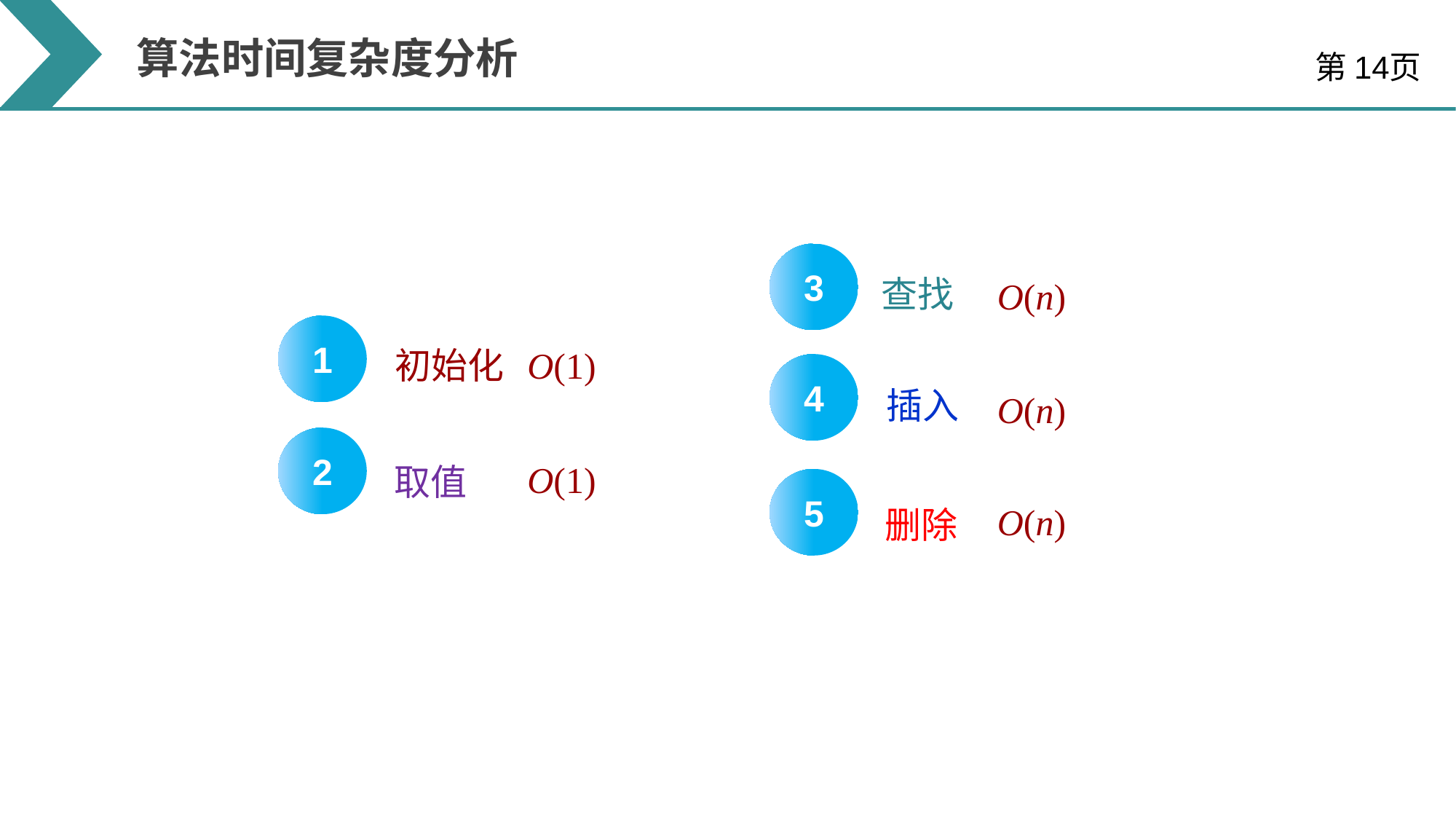

算法时间复杂度分析
第14页
3
查找
O(n)
1
初始化
O(1)
4
插入
O(n)
2
O(1)
取值
5
O(n)
删除